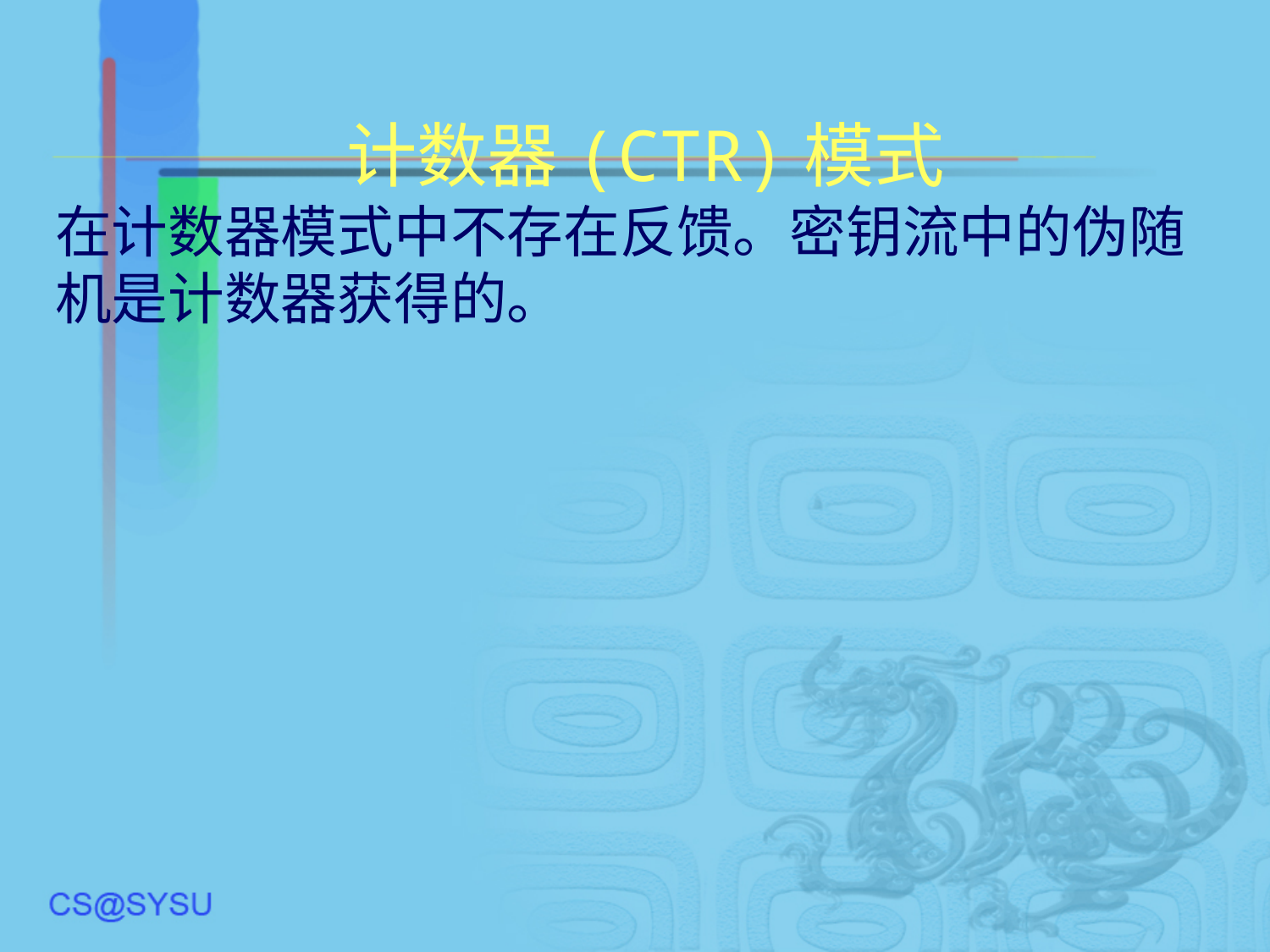

# 计数器(CTR)模式
在计数器模式中不存在反馈。密钥流中的伪随机是计数器获得的。